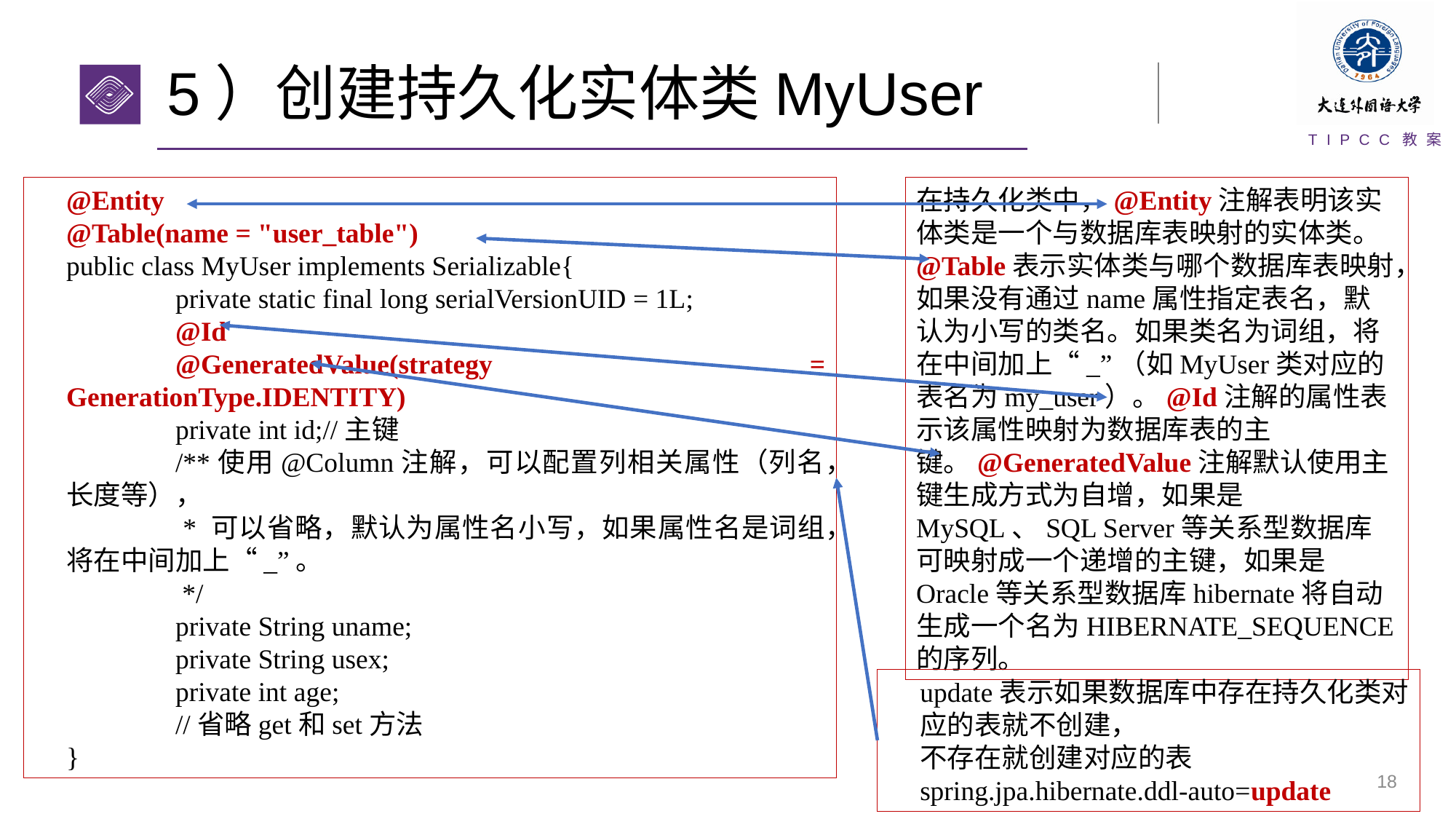

# 5）创建持久化实体类MyUser
@Entity
@Table(name = "user_table")
public class MyUser implements Serializable{
	private static final long serialVersionUID = 1L;
	@Id
	@GeneratedValue(strategy = GenerationType.IDENTITY)
	private int id;//主键
	/**使用@Column注解，可以配置列相关属性（列名，长度等），
	 * 可以省略，默认为属性名小写，如果属性名是词组，将在中间加上“_”。
	 */
	private String uname;
	private String usex;
	private int age;
	//省略get和set方法
}
在持久化类中，@Entity注解表明该实体类是一个与数据库表映射的实体类。@Table表示实体类与哪个数据库表映射，如果没有通过name属性指定表名，默认为小写的类名。如果类名为词组，将在中间加上“_”（如MyUser类对应的表名为my_user）。@Id注解的属性表示该属性映射为数据库表的主键。@GeneratedValue注解默认使用主键生成方式为自增，如果是MySQL、SQL Server等关系型数据库可映射成一个递增的主键，如果是Oracle等关系型数据库hibernate将自动生成一个名为HIBERNATE_SEQUENCE的序列。
update表示如果数据库中存在持久化类对应的表就不创建，
不存在就创建对应的表
spring.jpa.hibernate.ddl-auto=update
18